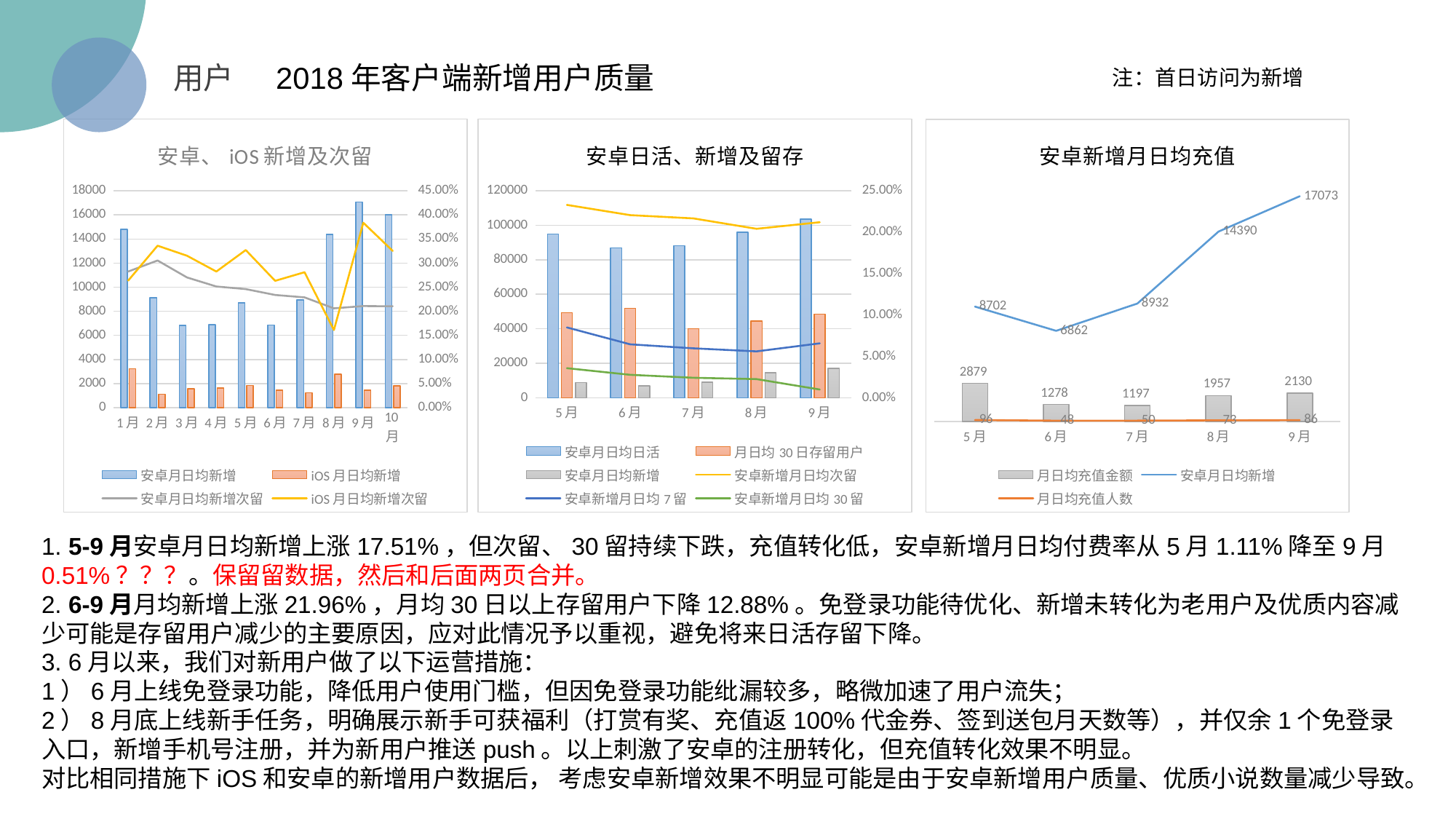

用户     2018年客户端新增用户质量
注：首日访问为新增

### Chart: 安卓、iOS新增及次留

| Category | 安卓月日均新增 | iOS月日均新增 | 安卓月日均新增次留 | iOS月日均新增次留 |
|---|---|---|---|---|
| 1月 | 14811.193548387102 | 3218.61290322581 | 0.28241935483871 | 0.263645161290323 |
| 2月 | 9130.428571428569 | 1119.89285714286 | 0.30528571428571405 | 0.3360000000000001 |
| 3月 | 6820.580645161291 | 1585.03225806452 | 0.270193548387097 | 0.31529032258064504 |
| 4月 | 6876.933333333329 | 1615.6 | 0.25136666666666707 | 0.28242000000000006 |
| 5月 | 8701.8064516129 | 1845.7741935483898 | 0.24596774193548404 | 0.327041043763081 |
| 6月 | 6862.066666666672 | 1435.8333333333296 | 0.23383333333333303 | 0.263181466666667 |
| 7月 | 8931.516129032258 | 1242.32258064516 | 0.22883333333333303 | 0.28098000000000006 |
| 8月 | 14389.774193548397 | 2773.9032258064503 | 0.206009677419355 | 0.161173333333333 |
| 9月 | 17072.866666666698 | 1456.0 | 0.21074666666666703 | 0.3836500000000001 |
| 10月 | 16024.294117647098 | 1821.17647058824 | 0.21035333333333303 | 0.32522000000000006 |

### Chart: 安卓日活、新增及留存

| Category | 安卓月日均日活 | 月日均30日存留用户 | 安卓月日均新增 | 安卓新增月日均次留 | 安卓新增月日均7留 | 安卓新增月日均30留 |
|---|---|---|---|---|---|---|
| 5月 | 94901.8387096774 | 49233.8064516129 | 8701.8064516129 | 0.232959922609284 | 0.0849362847900232 | 0.03566572626207401 |
| 6月 | 86894.8333333333 | 51895.66666666669 | 6862.066666666672 | 0.220557348331775 | 0.0645284497111081 | 0.027648482148821103 |
| 7月 | 88147.0 | 40048.06451612901 | 8931.516129032258 | 0.216625101092757 | 0.059625079351733105 | 0.024055482251336996 |
| 8月 | 95852.67741935482 | 44334.19354838709 | 14389.774193548397 | 0.204052587328166 | 0.055967559036634806 | 0.02247600267825011 |
| 9月 | 103586.4 | 48527.4666666667 | 17072.866666666698 | 0.21201878076206307 | 0.06570470563745802 | 0.00987372348869513 |

### Chart: 安卓新增月日均充值

| Category | 月日均充值金额 | 安卓月日均新增 | 月日均充值人数 |
|---|---|---|---|
| 5月 | 2879.1666666666692 | 8701.8064516129 | 96.2 |
| 6月 | 1278.4666666666703 | 6862.066666666672 | 47.9333333333333 |
| 7月 | 1197.4013333333298 | 8931.516129032258 | 50.36666666666669 |
| 8月 | 1956.5 | 14389.774193548397 | 72.9666666666667 |
| 9月 | 2129.6 | 17072.866666666698 | 86.23333333333329 |
1. 5-9月安卓月日均新增上涨17.51%，但次留、30留持续下跌，充值转化低，安卓新增月日均付费率从5月1.11%降至9月0.51%？？？。保留留数据，然后和后面两页合并。
2. 6-9月月均新增上涨21.96%，月均30日以上存留用户下降12.88%。免登录功能待优化、新增未转化为老用户及优质内容减少可能是存留用户减少的主要原因，应对此情况予以重视，避免将来日活存留下降。
3. 6月以来，我们对新用户做了以下运营措施：
1）6月上线免登录功能，降低用户使用门槛，但因免登录功能纰漏较多，略微加速了用户流失；
2）8月底上线新手任务，明确展示新手可获福利（打赏有奖、充值返100%代金券、签到送包月天数等），并仅余1个免登录入口，新增手机号注册，并为新用户推送push。以上刺激了安卓的注册转化，但充值转化效果不明显。
对比相同措施下iOS和安卓的新增用户数据后， 考虑安卓新增效果不明显可能是由于安卓新增用户质量、优质小说数量减少导致。